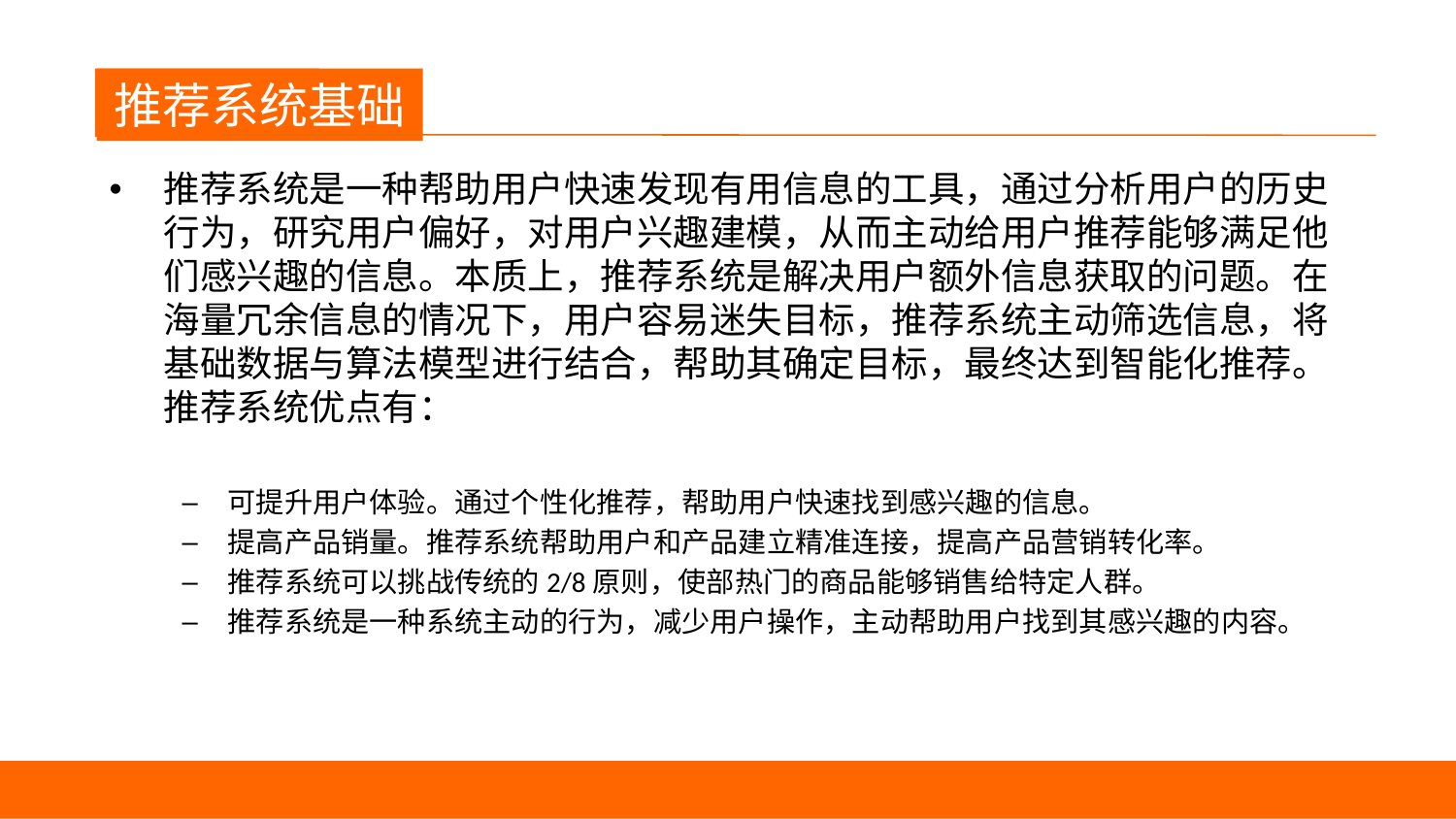

推荐系统基础
推荐系统是一种帮助用户快速发现有用信息的工具，通过分析用户的历史行为，研究用户偏好，对用户兴趣建模，从而主动给用户推荐能够满足他们感兴趣的信息。本质上，推荐系统是解决用户额外信息获取的问题。在海量冗余信息的情况下，用户容易迷失目标，推荐系统主动筛选信息，将基础数据与算法模型进行结合，帮助其确定目标，最终达到智能化推荐。推荐系统优点有：

可提升用户体验。通过个性化推荐，帮助用户快速找到感兴趣的信息。
提高产品销量。推荐系统帮助用户和产品建立精准连接，提高产品营销转化率。
推荐系统可以挑战传统的2/8原则，使部热门的商品能够销售给特定人群。
推荐系统是一种系统主动的行为，减少用户操作，主动帮助用户找到其感兴趣的内容。